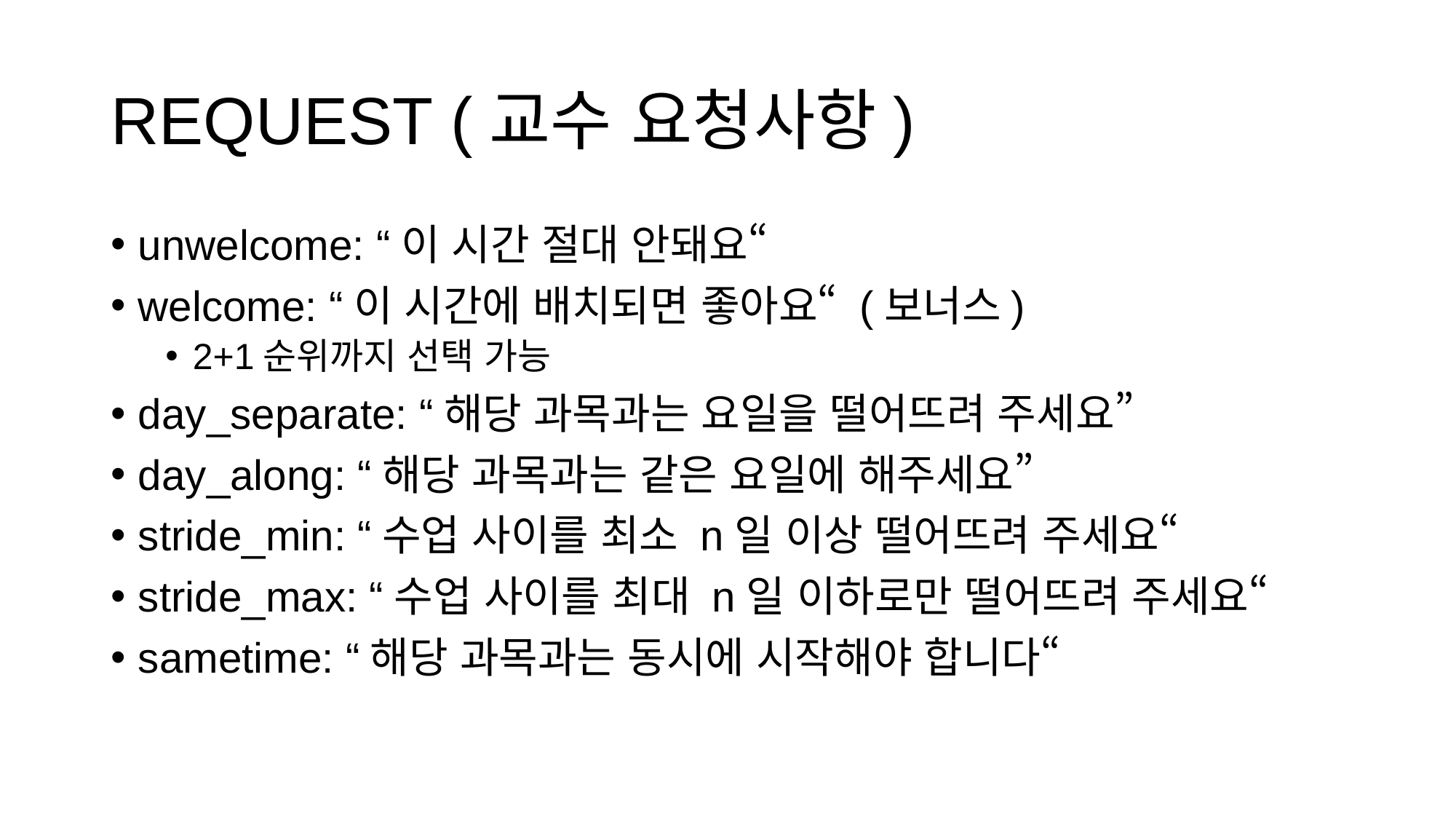

# REQUEST (교수 요청사항)
unwelcome: “이 시간 절대 안돼요“
welcome: “이 시간에 배치되면 좋아요“ (보너스)
2+1순위까지 선택 가능
day_separate: “해당 과목과는 요일을 떨어뜨려 주세요”
day_along: “해당 과목과는 같은 요일에 해주세요”
stride_min: “수업 사이를 최소 n일 이상 떨어뜨려 주세요“
stride_max: “수업 사이를 최대 n일 이하로만 떨어뜨려 주세요“
sametime: “해당 과목과는 동시에 시작해야 합니다“